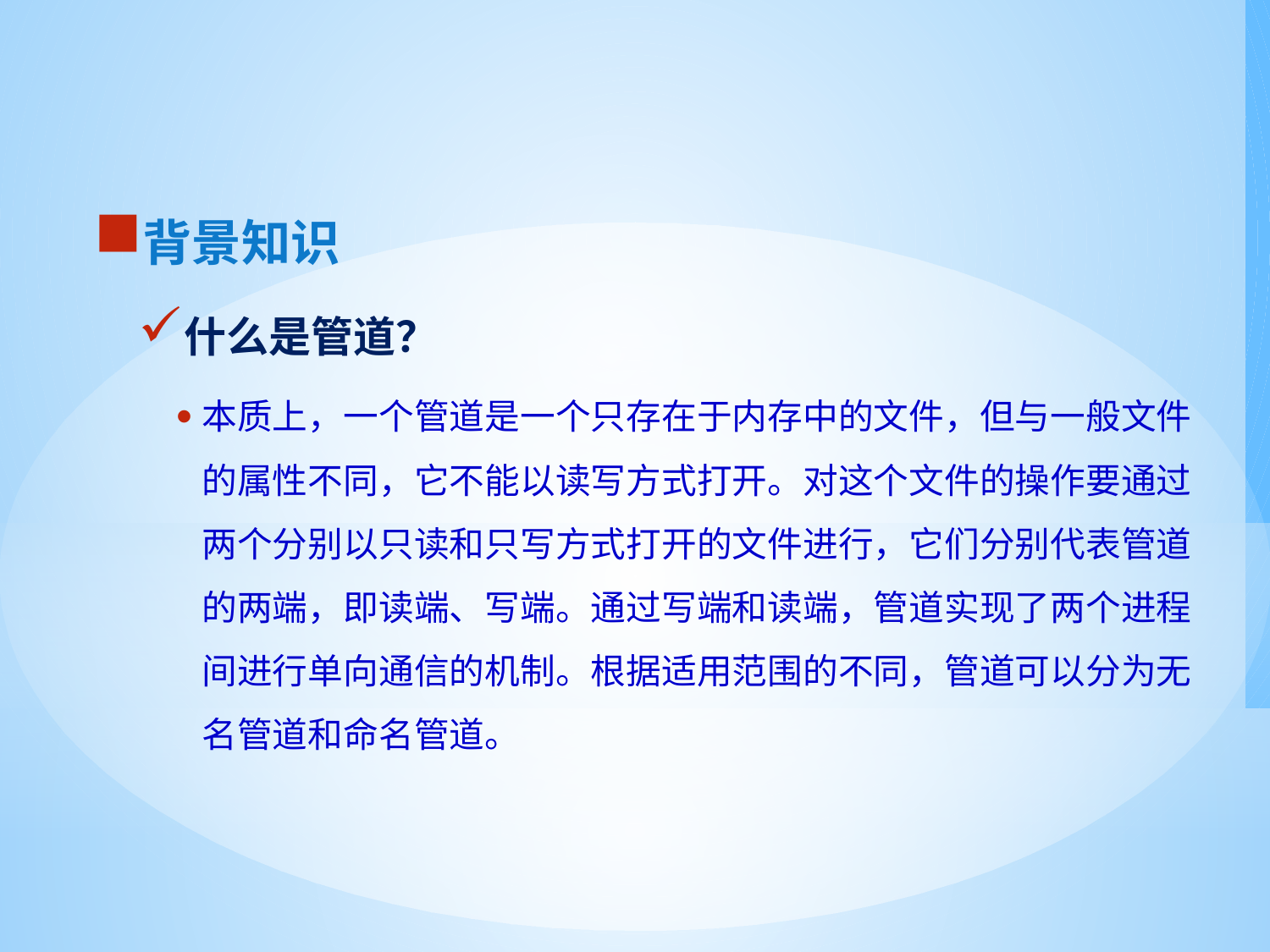

#
背景知识
什么是管道？
本质上，一个管道是一个只存在于内存中的文件，但与一般文件的属性不同，它不能以读写方式打开。对这个文件的操作要通过两个分别以只读和只写方式打开的文件进行，它们分别代表管道的两端，即读端、写端。通过写端和读端，管道实现了两个进程间进行单向通信的机制。根据适用范围的不同，管道可以分为无名管道和命名管道。